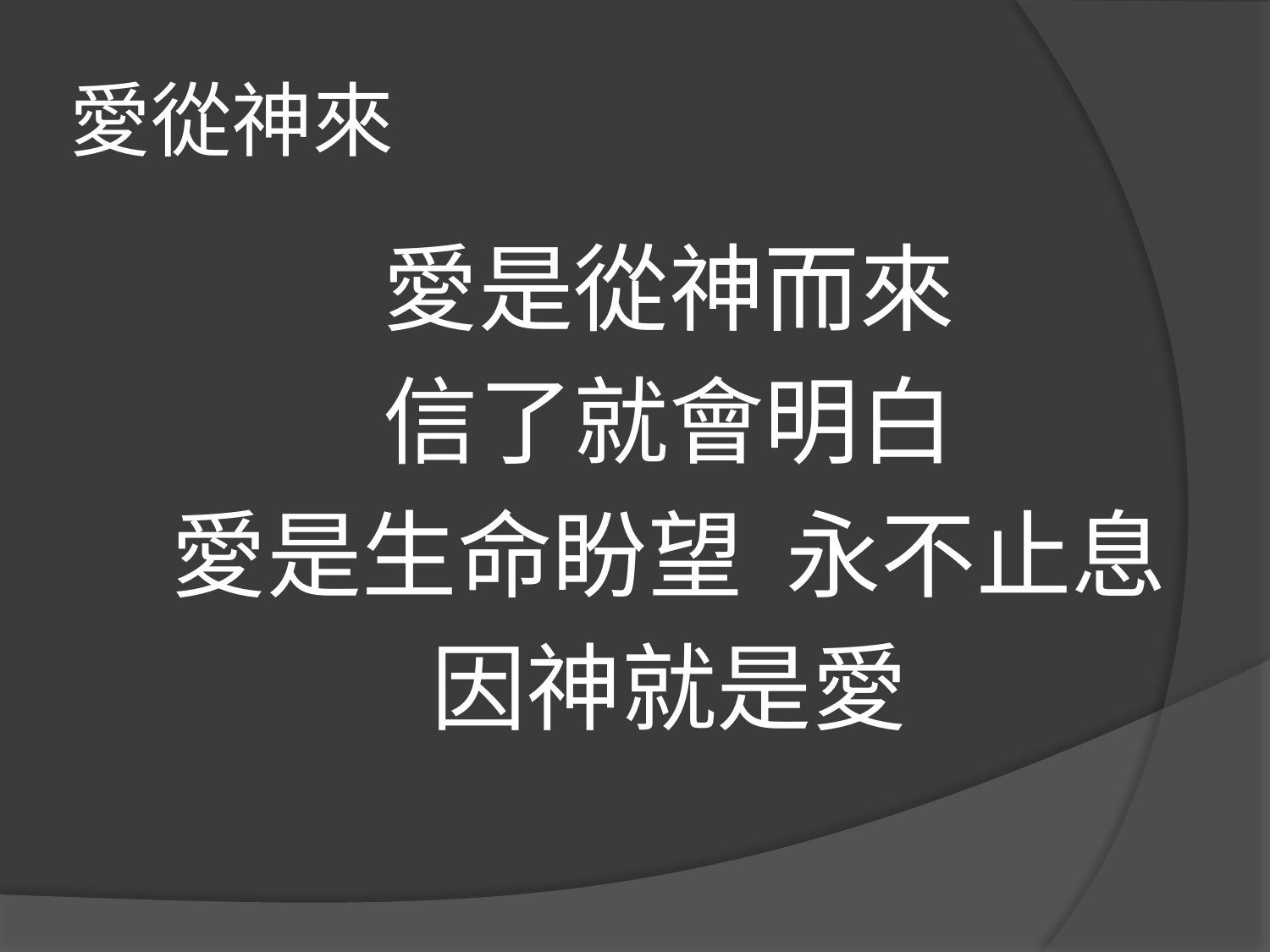

# 愛從神來
愛是從神而來
信了就會明白
愛是生命盼望  永不止息
因神就是愛